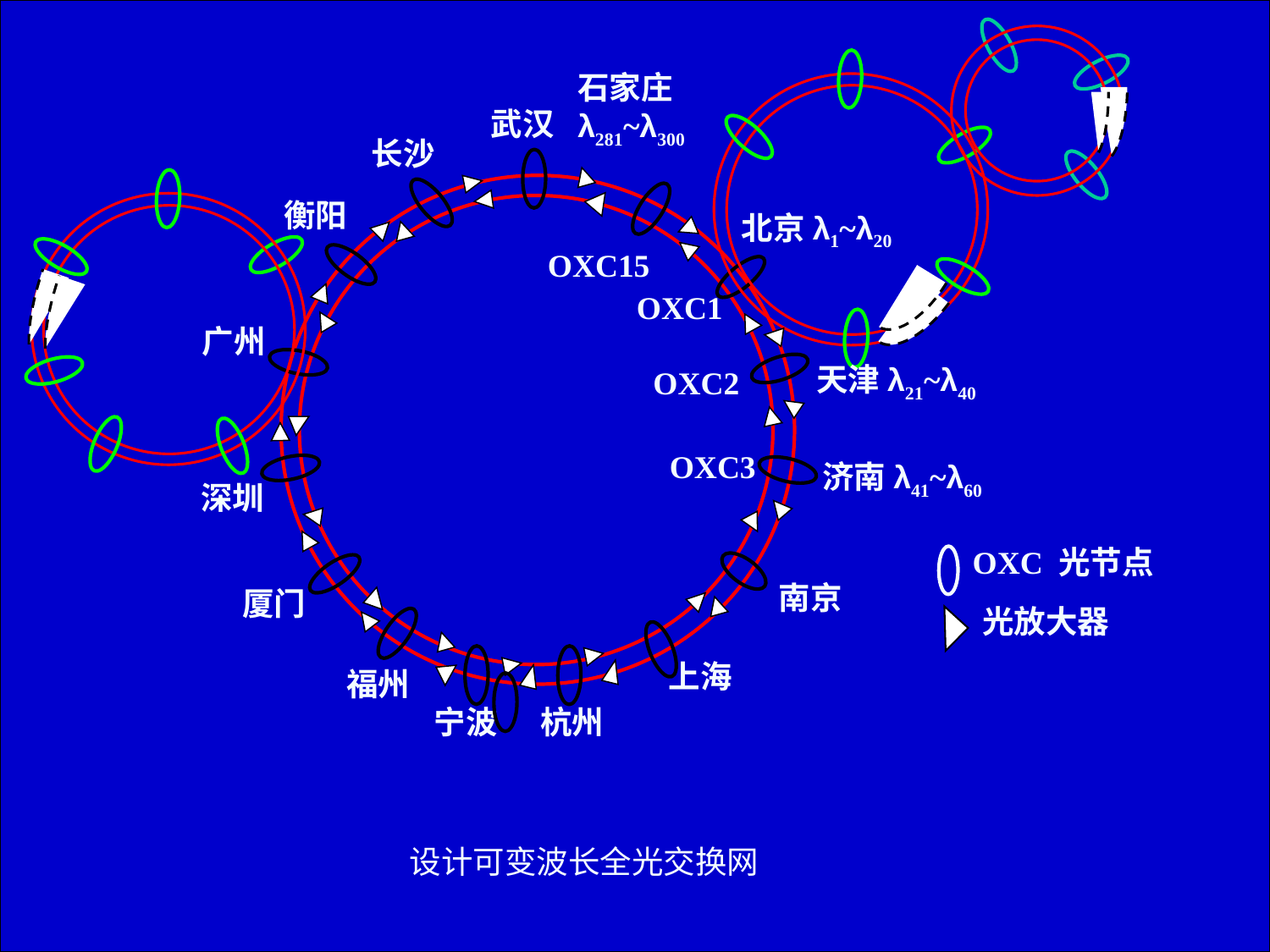

石家庄
λ281~λ300

武汉

长沙

衡阳

北京λ1~λ20

OXC15

OXC1

广州

天津λ21~λ40
OXC2

OXC3

济南λ41~λ60

深圳

OXC 光节点

南京
厦门

光放大器

上海

福州

宁波
杭州
设计可变波长全光交换网
2014-12-3
14